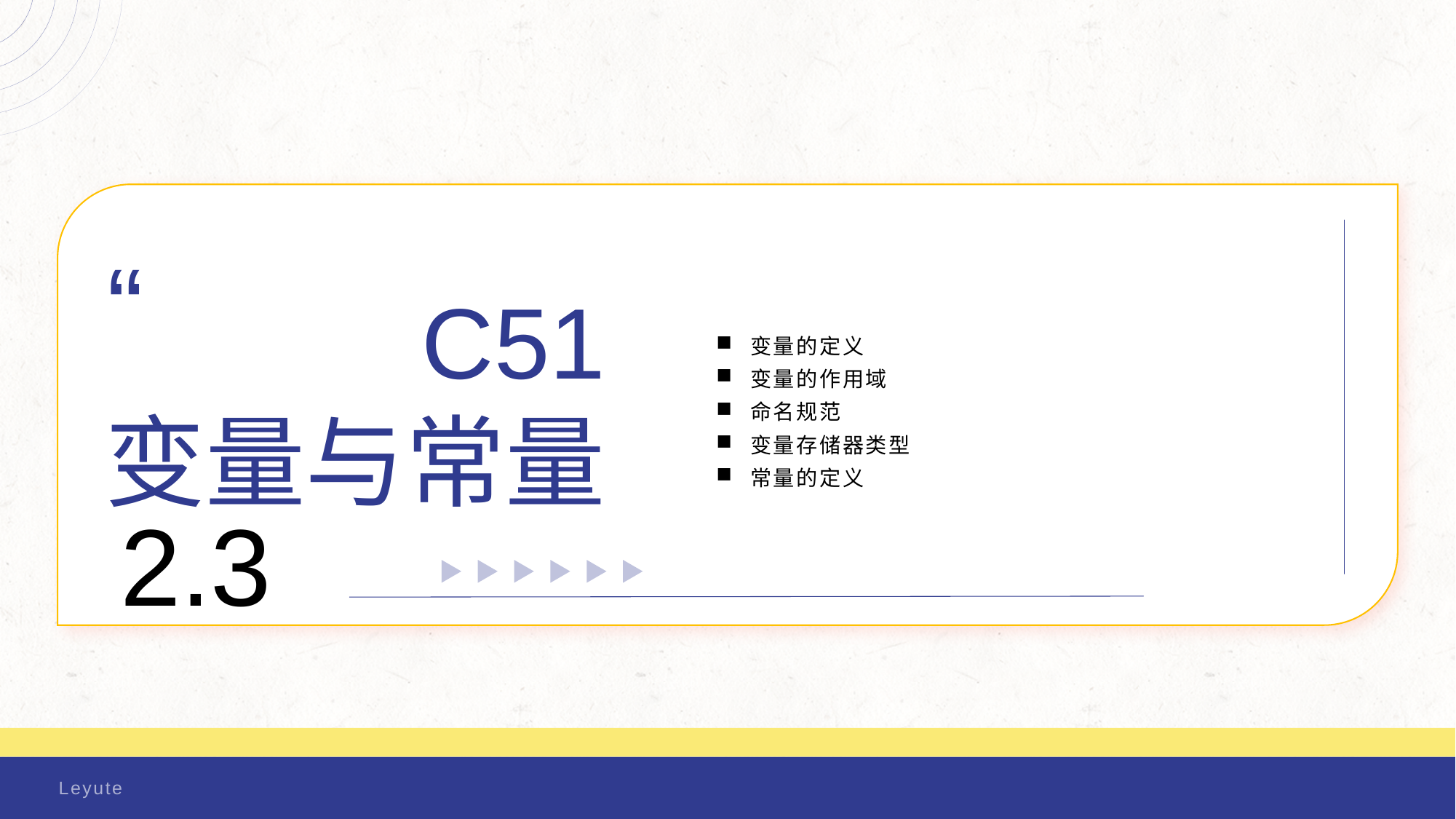

“
C51
变量与常量
2.3

变量的定义
变量的作用域
命名规范
变量存储器类型
常量的定义